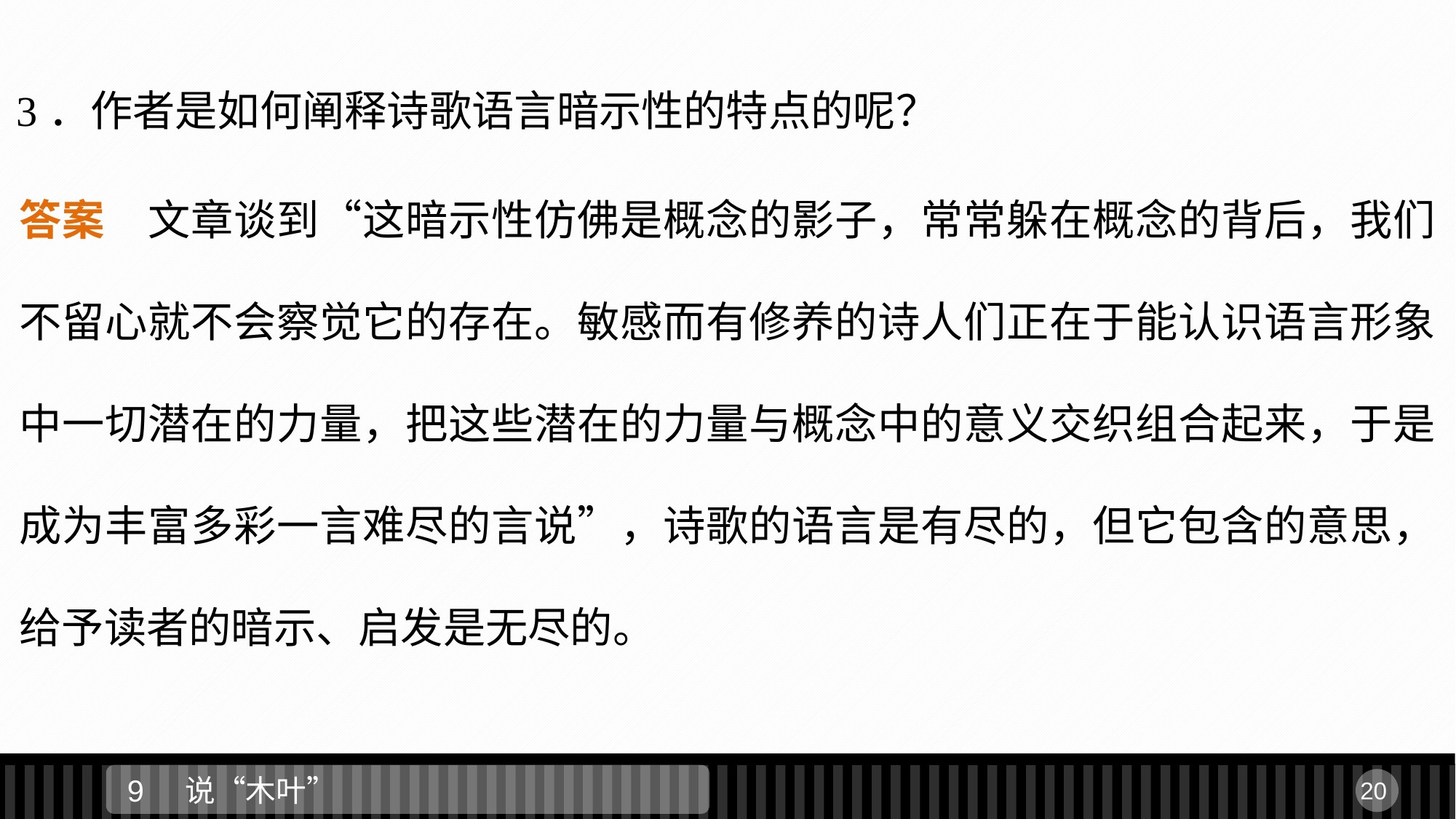

3．作者是如何阐释诗歌语言暗示性的特点的呢？
答案　文章谈到“这暗示性仿佛是概念的影子，常常躲在概念的背后，我们不留心就不会察觉它的存在。敏感而有修养的诗人们正在于能认识语言形象中一切潜在的力量，把这些潜在的力量与概念中的意义交织组合起来，于是成为丰富多彩一言难尽的言说”，诗歌的语言是有尽的，但它包含的意思，给予读者的暗示、启发是无尽的。